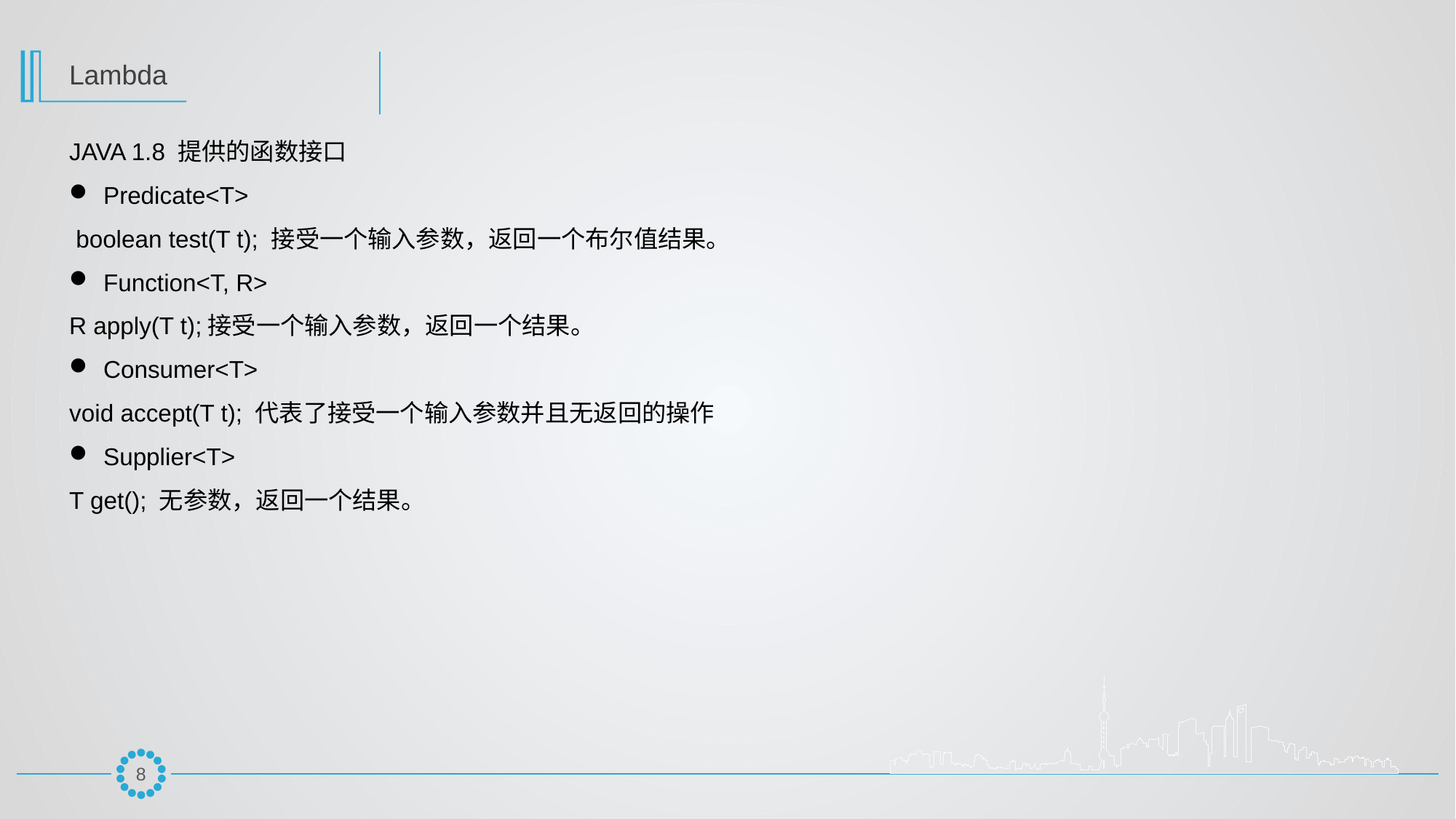

Lambda
JAVA 1.8 提供的函数接口
Predicate<T>
 boolean test(T t); 接受一个输入参数，返回一个布尔值结果。
Function<T, R>
R apply(T t);接受一个输入参数，返回一个结果。
Consumer<T>
void accept(T t); 代表了接受一个输入参数并且无返回的操作
Supplier<T>
T get(); 无参数，返回一个结果。

8